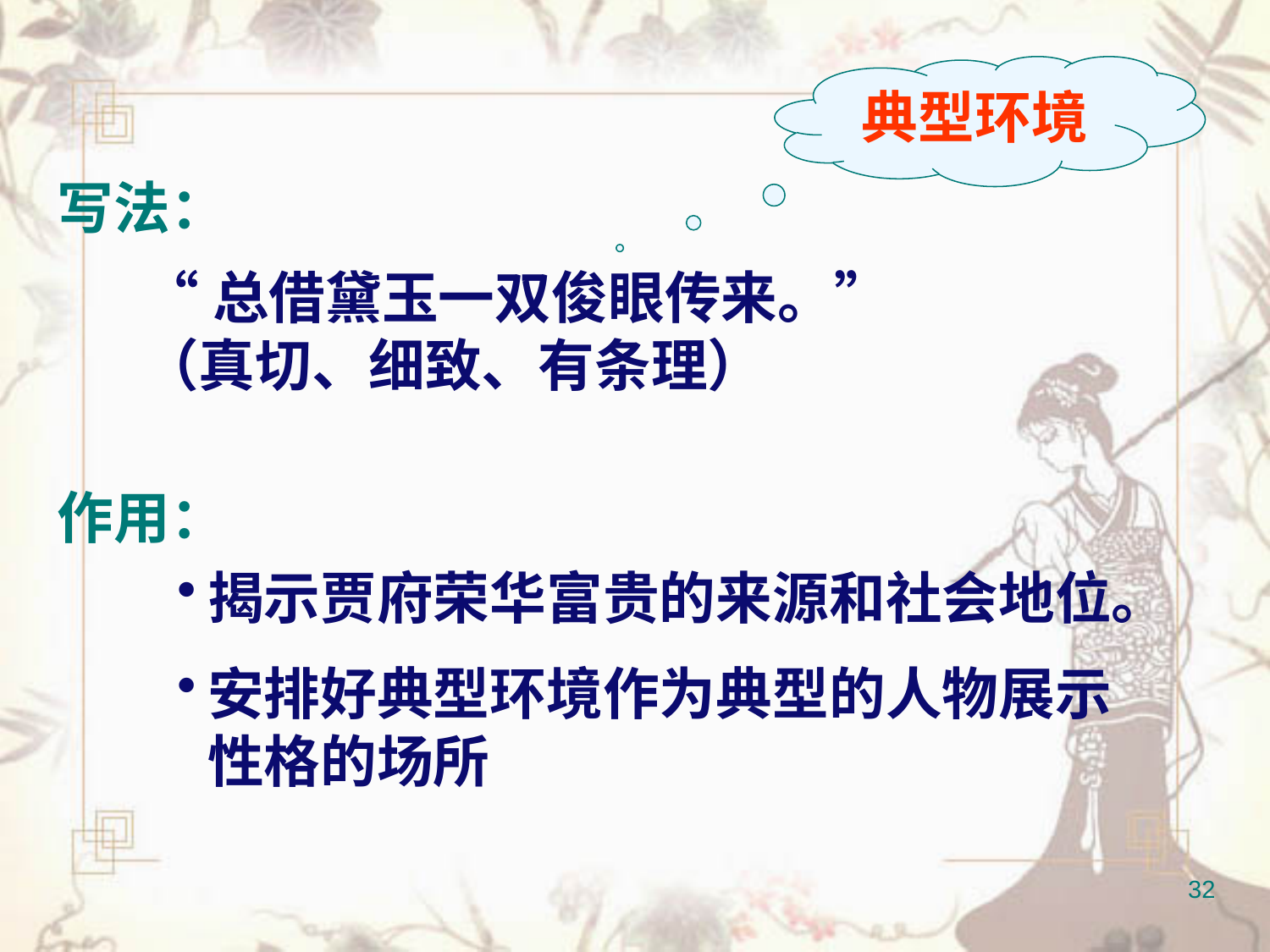

典型环境
写法：
“总借黛玉一双俊眼传来。”
（真切、细致、有条理）
作用：
揭示贾府荣华富贵的来源和社会地位。
安排好典型环境作为典型的人物展示性格的场所
32